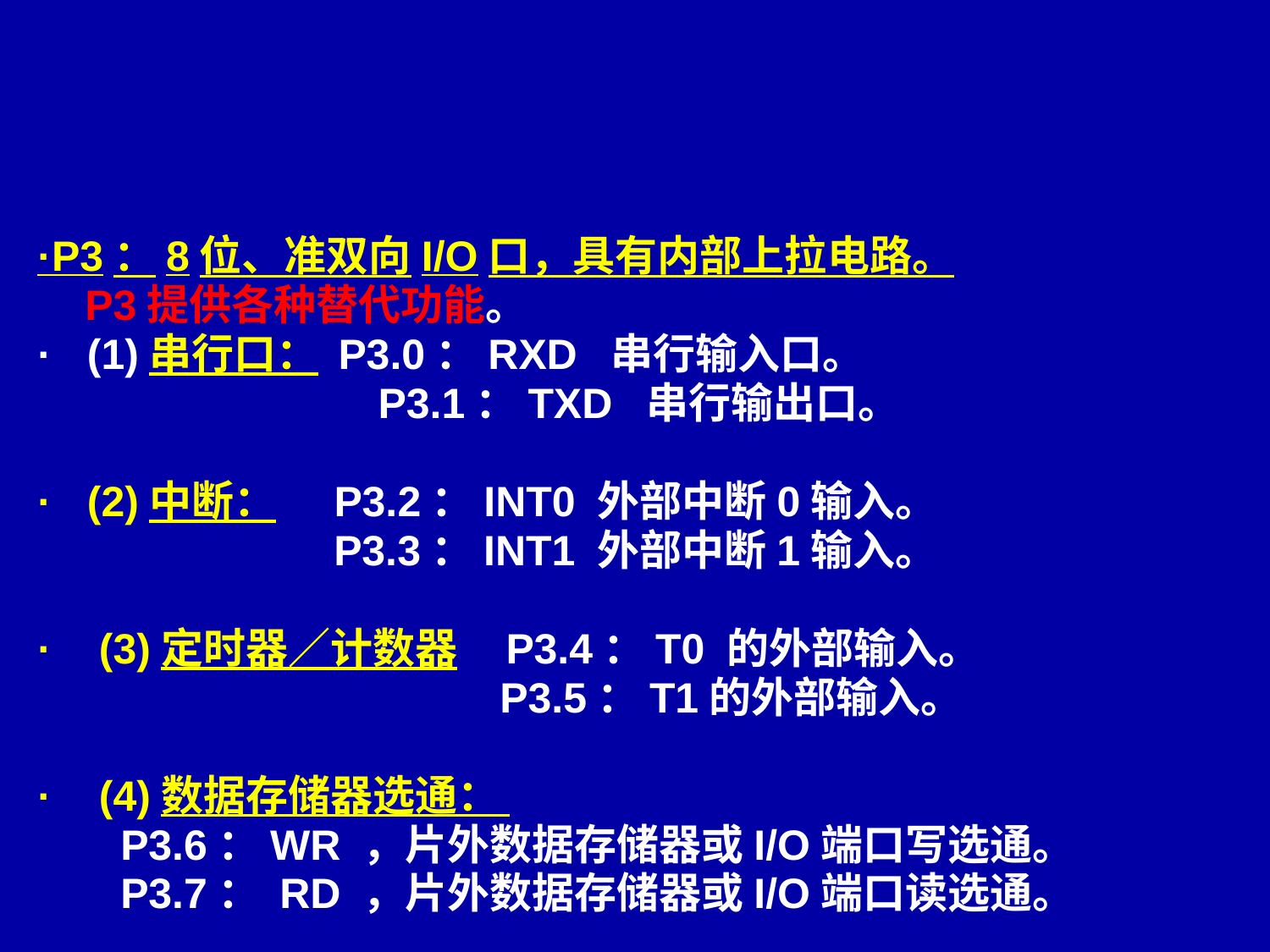

#
·P3：8位、准双向I/O口，具有内部上拉电路。
    P3提供各种替代功能。
·   (1)串行口： P3.0：RXD  串行输入口。
     	              P3.1：TXD  串行输出口。

·   (2)中断：     P3.2：INT0 外部中断0输入。
                         P3.3：INT1 外部中断1输入。

·    (3)定时器／计数器    P3.4：T0 的外部输入。
                                       P3.5：T1的外部输入。

·    (4)数据存储器选通：
       P3.6：WR ，片外数据存储器或I/O端口写选通。
       P3.7： RD ，片外数据存储器或I/O端口读选通。